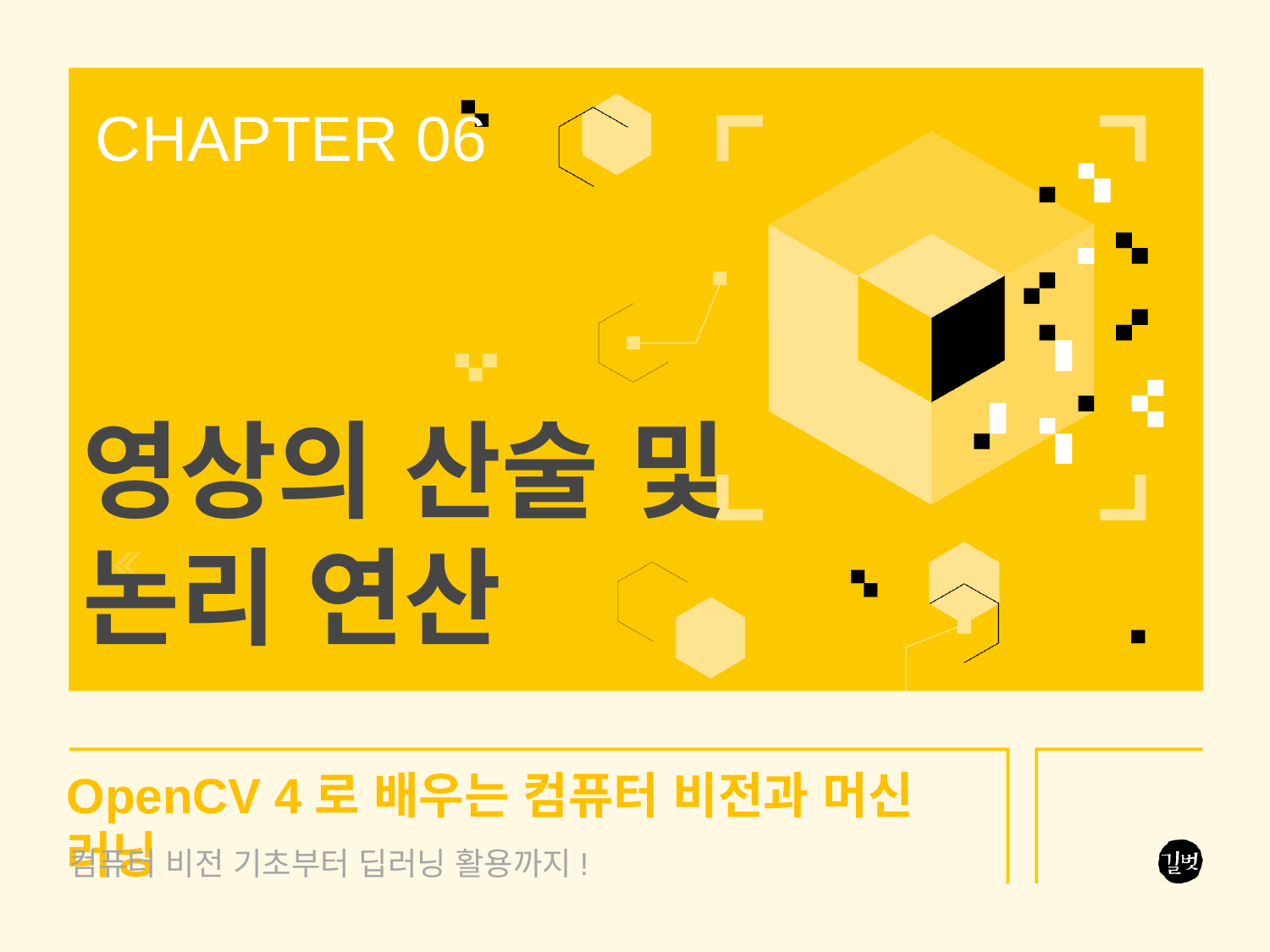

CHAPTER 06
영상의 산술 및
논리 연산